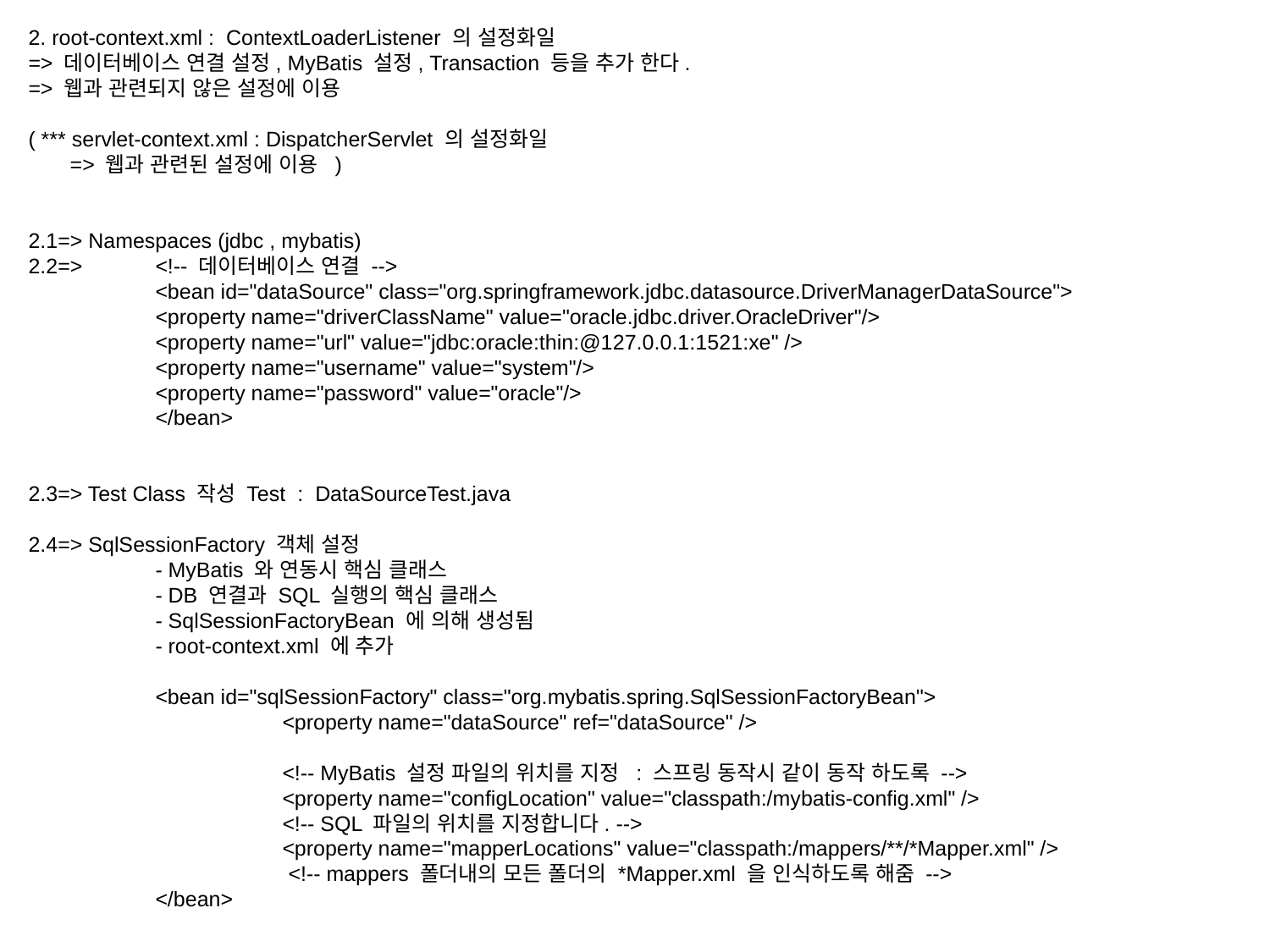

2. root-context.xml :  ContextLoaderListener 의 설정화일
=> 데이터베이스 연결 설정, MyBatis 설정, Transaction 등을 추가 한다.
=> 웹과 관련되지 않은 설정에 이용

( *** servlet-context.xml : DispatcherServlet 의 설정화일
       => 웹과 관련된 설정에 이용  )

2.1=> Namespaces (jdbc , mybatis)
2.2=> 	<!-- 데이터베이스 연결 -->
	<bean id="dataSource" class="org.springframework.jdbc.datasource.DriverManagerDataSource">
	<property name="driverClassName" value="oracle.jdbc.driver.OracleDriver"/>
	<property name="url" value="jdbc:oracle:thin:@127.0.0.1:1521:xe" />
	<property name="username" value="system"/>
	<property name="password" value="oracle"/>
	</bean>

2.3=> Test Class 작성 Test  :  DataSourceTest.java

2.4=> SqlSessionFactory 객체 설정
	- MyBatis 와 연동시 핵심 클래스
	- DB 연결과 SQL 실행의 핵심 클래스
	- SqlSessionFactoryBean 에 의해 생성됨
	- root-context.xml 에 추가

	<bean id="sqlSessionFactory" class="org.mybatis.spring.SqlSessionFactoryBean">
		<property name="dataSource" ref="dataSource" />

	  	<!-- MyBatis 설정 파일의 위치를 지정  : 스프링 동작시 같이 동작 하도록 -->
	  	<property name="configLocation" value="classpath:/mybatis-config.xml" />
	  	<!-- SQL 파일의 위치를 지정합니다. -->
	  	<property name="mapperLocations" value="classpath:/mappers/**/*Mapper.xml" />
	  	 <!-- mappers 폴더내의 모든 폴더의 *Mapper.xml 을 인식하도록 해줌 -->
	</bean>